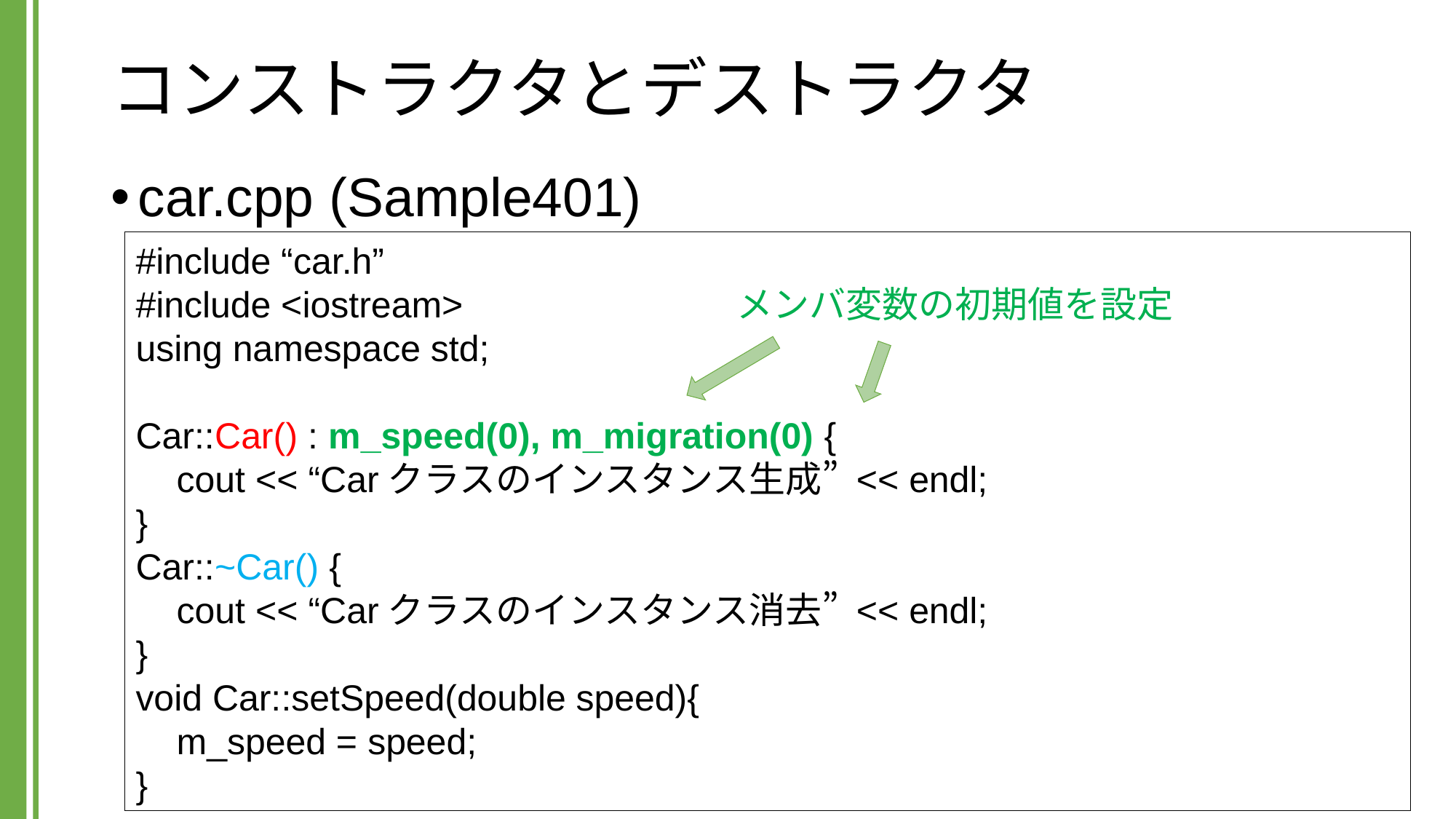

# コンストラクタとデストラクタ
car.cpp (Sample401)

#include “car.h”
#include <iostream> 　　　　　　　メンバ変数の初期値を設定
using namespace std;
Car::Car() : m_speed(0), m_migration(0) {
    cout << “Carクラスのインスタンス生成” << endl;
}
Car::~Car() {
    cout << “Carクラスのインスタンス消去” << endl;
}
void Car::setSpeed(double speed){
    m_speed = speed;
}